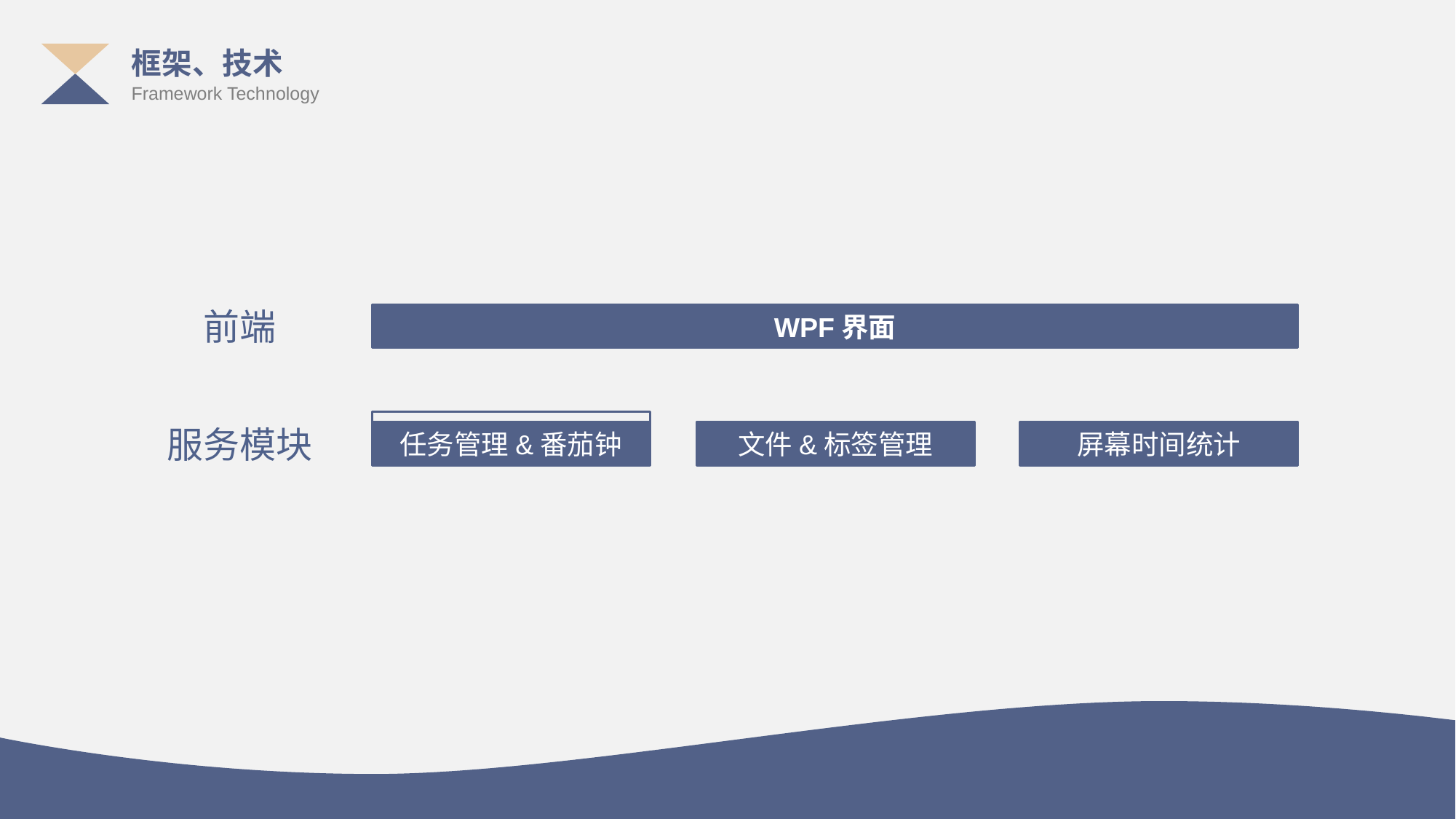

框架、技术
Framework Technology

WPF界面
前端
文件&标签管理
任务管理&番茄钟
任务管理&番茄钟
屏幕时间统计
服务模块